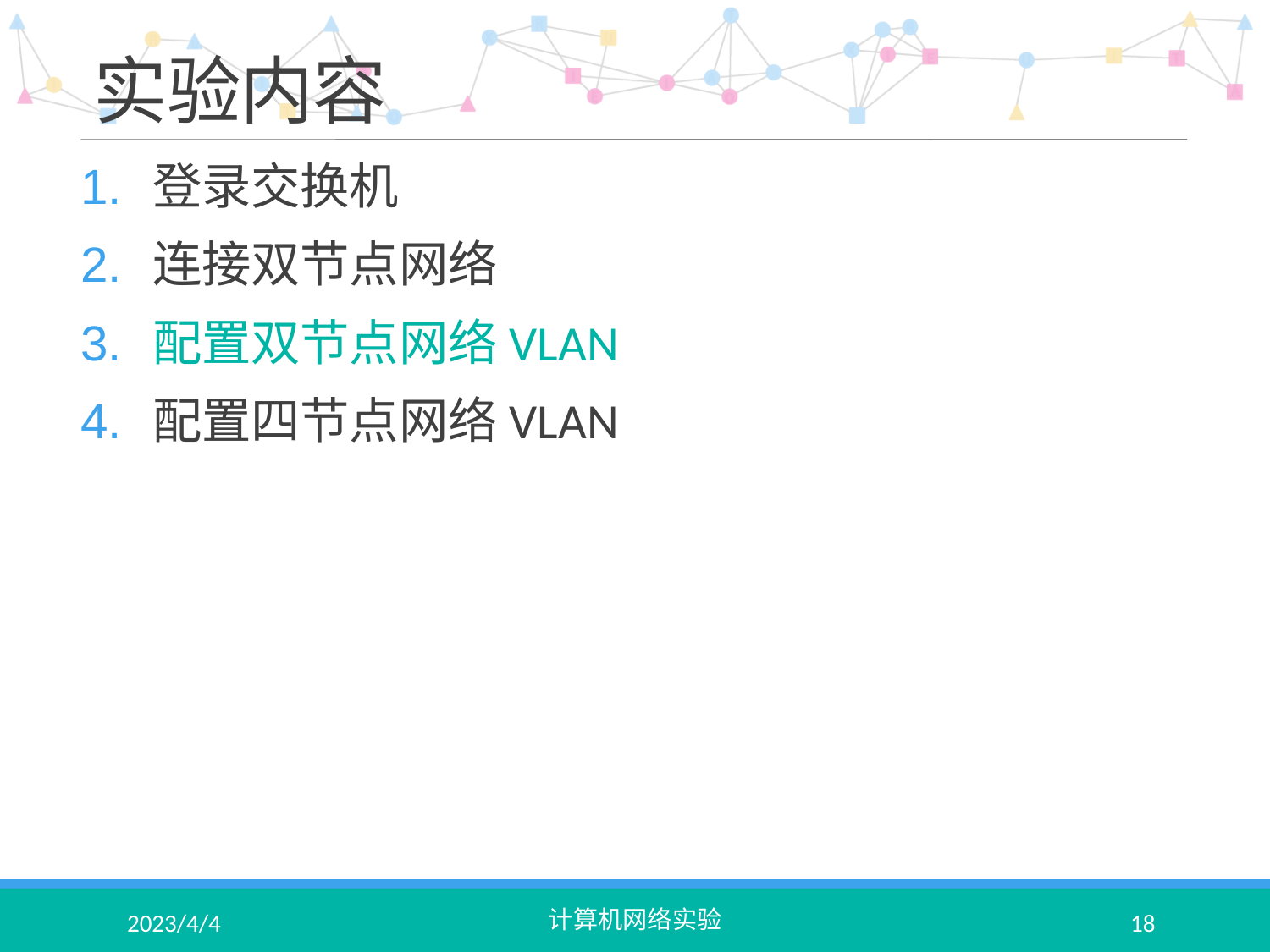

# 实验内容
登录交换机
连接双节点网络
配置双节点网络VLAN
配置四节点网络VLAN

2023/4/4
计算机网络实验
18